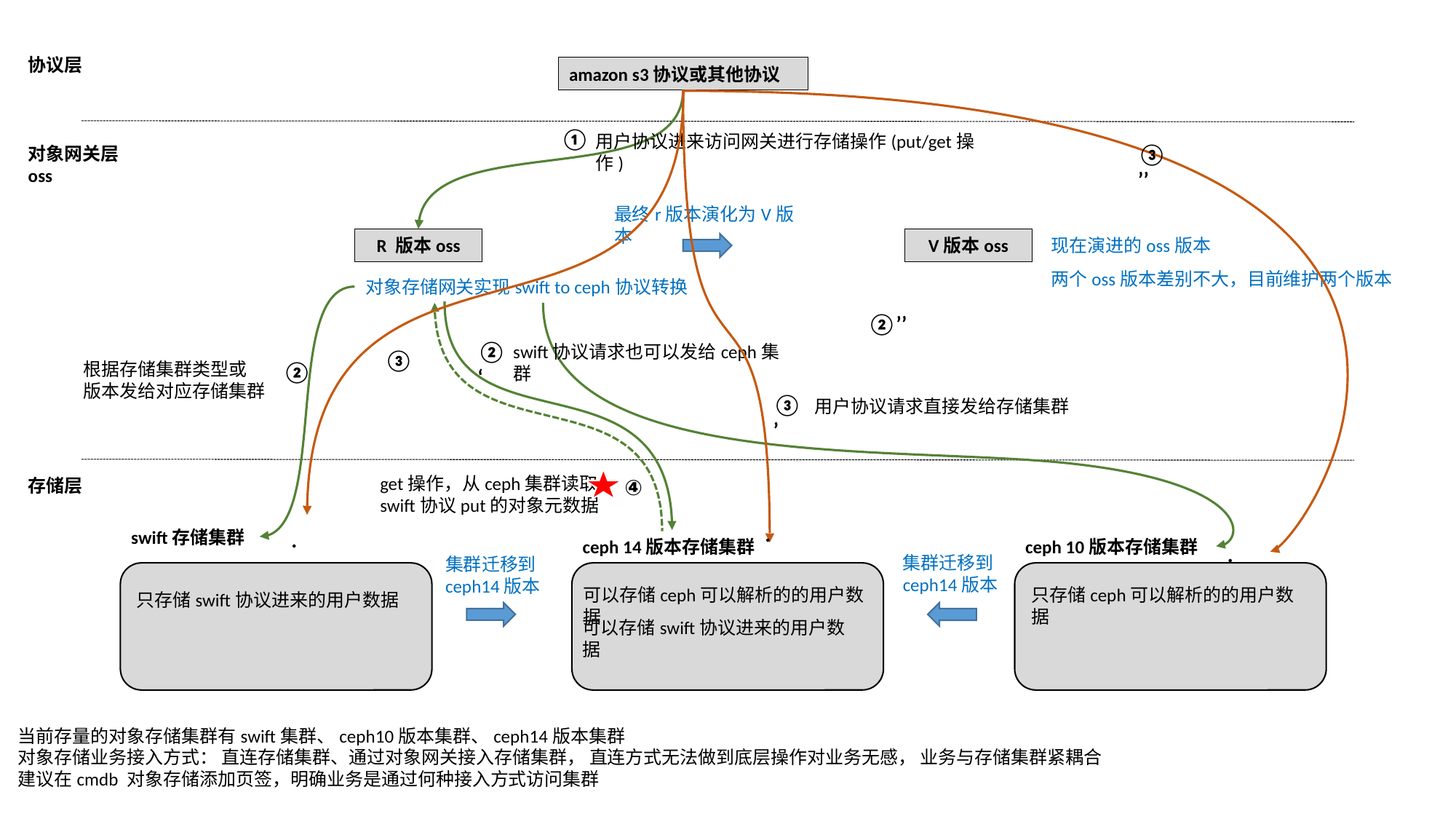

协议层
amazon s3协议或其他协议
①
用户协议进来访问网关进行存储操作(put/get操作)
③’’
对象网关层oss
最终r版本演化为V版本
R 版本oss
V版本oss
现在演进的oss版本

两个oss版本差别不大，目前维护两个版本
对象存储网关实现swift to ceph协议转换
②’’
②‘
swift协议请求也可以发给ceph集群
③
根据存储集群类型或
版本发给对应存储集群
②
③’
用户协议请求直接发给存储集群
get操作，从ceph集群读取
swift协议put的对象元数据
存储层

④
.
.
swift存储集群
ceph 14版本存储集群
ceph 10版本存储集群
.
集群迁移到
ceph14版本
集群迁移到
ceph14版本

可以存储ceph可以解析的的用户数据
只存储ceph可以解析的的用户数据
只存储swift协议进来的用户数据

可以存储swift协议进来的用户数据
当前存量的对象存储集群有swift集群、ceph10版本集群、ceph14版本集群
对象存储业务接入方式： 直连存储集群、通过对象网关接入存储集群， 直连方式无法做到底层操作对业务无感， 业务与存储集群紧耦合
建议在cmdb 对象存储添加页签，明确业务是通过何种接入方式访问集群